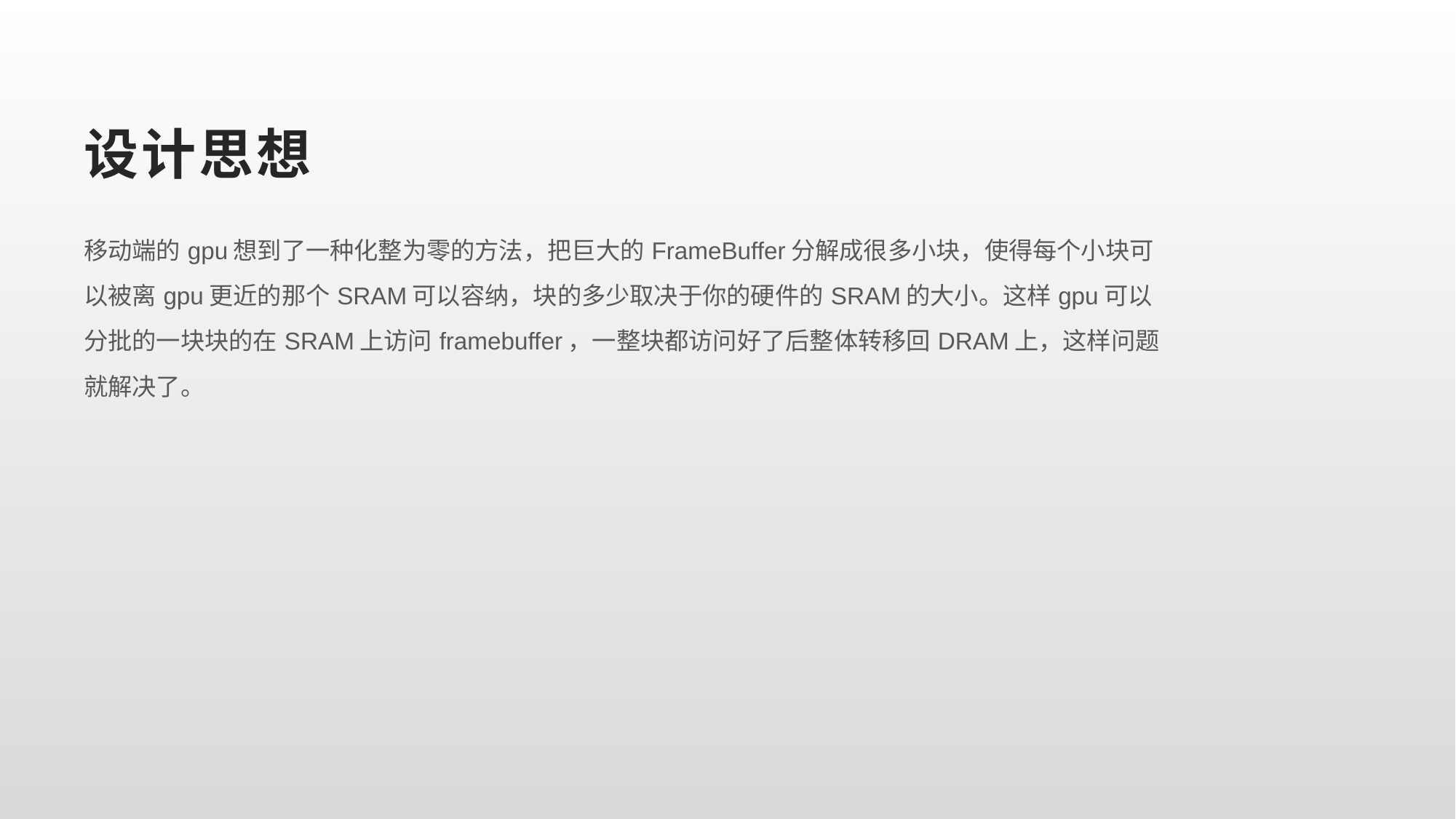

设计思想
移动端的gpu想到了一种化整为零的方法，把巨大的FrameBuffer分解成很多小块，使得每个小块可以被离gpu更近的那个SRAM可以容纳，块的多少取决于你的硬件的SRAM的大小。这样gpu可以分批的一块块的在SRAM上访问framebuffer，一整块都访问好了后整体转移回DRAM上，这样问题就解决了。